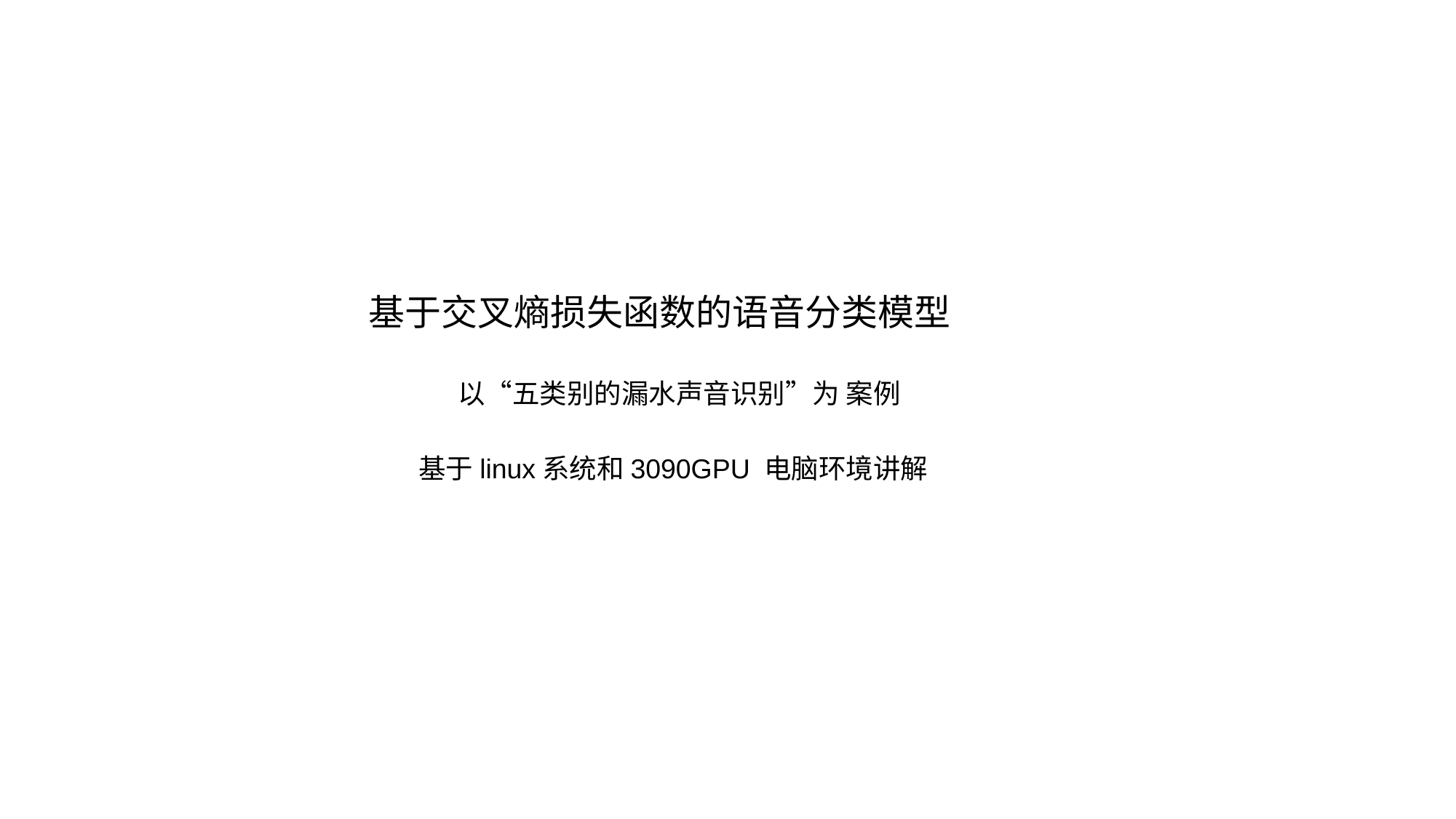

基于交叉熵损失函数的语音分类模型
以“五类别的漏水声音识别”为 案例
基于linux系统和3090GPU 电脑环境讲解